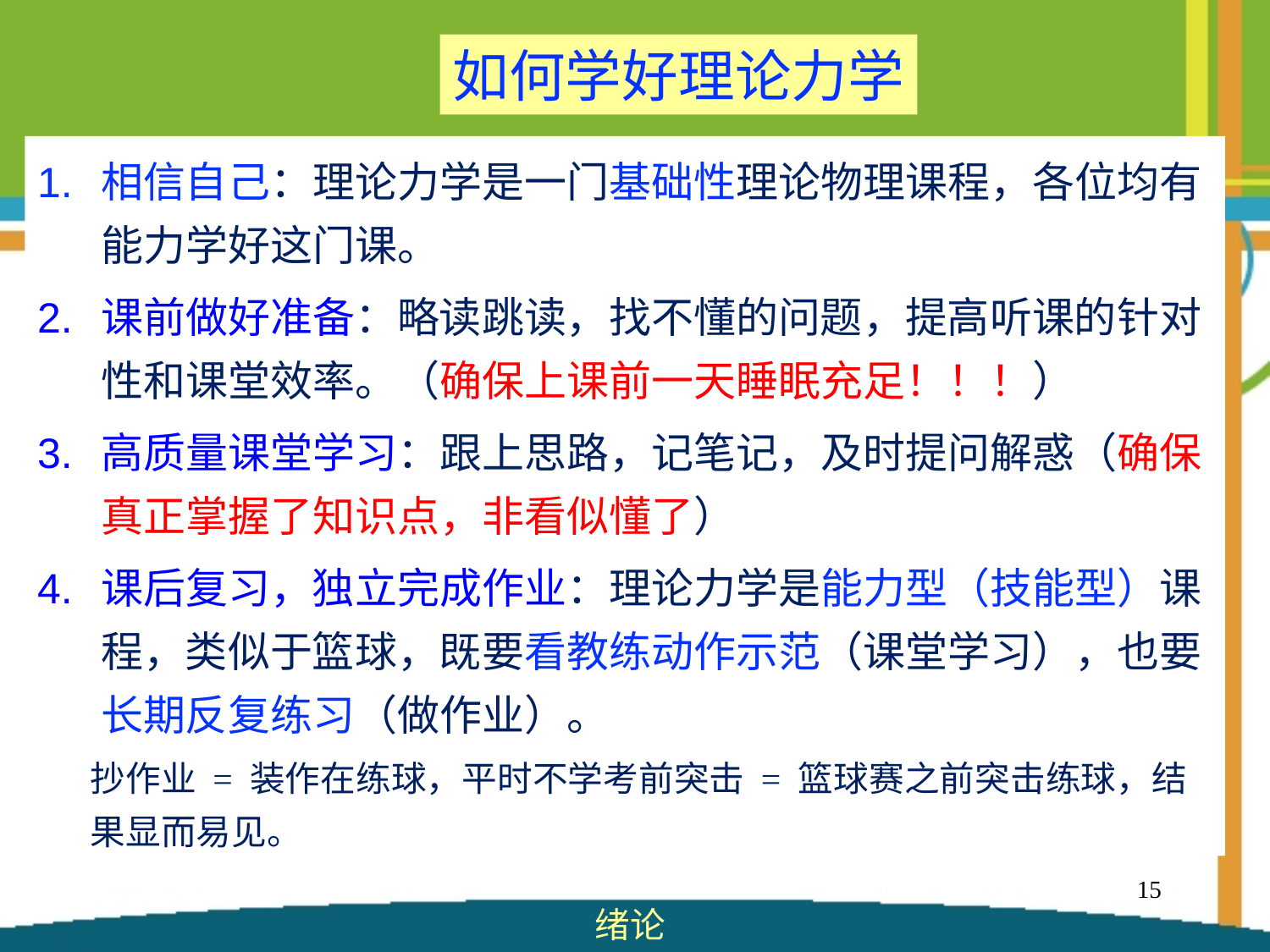

如何学好理论力学
相信自己：理论力学是一门基础性理论物理课程，各位均有能力学好这门课。
课前做好准备：略读跳读，找不懂的问题，提高听课的针对性和课堂效率。（确保上课前一天睡眠充足！！！）
高质量课堂学习：跟上思路，记笔记，及时提问解惑（确保真正掌握了知识点，非看似懂了）
课后复习，独立完成作业：理论力学是能力型（技能型）课程，类似于篮球，既要看教练动作示范（课堂学习），也要长期反复练习（做作业）。
抄作业 = 装作在练球，平时不学考前突击 = 篮球赛之前突击练球，结果显而易见。
15
绪论